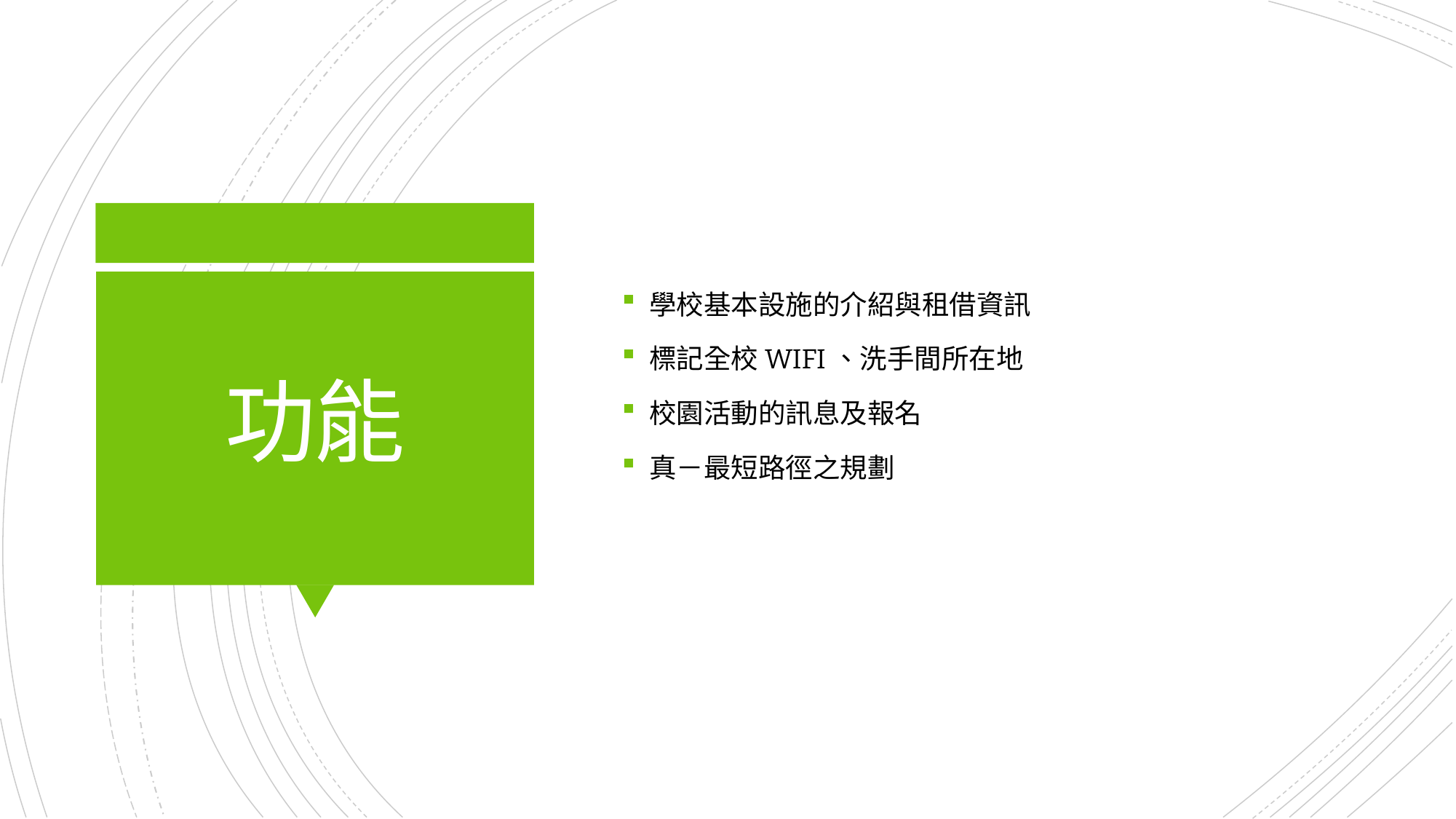

學校基本設施的介紹與租借資訊
標記全校WIFI、洗手間所在地
校園活動的訊息及報名
真－最短路徑之規劃

# 功能